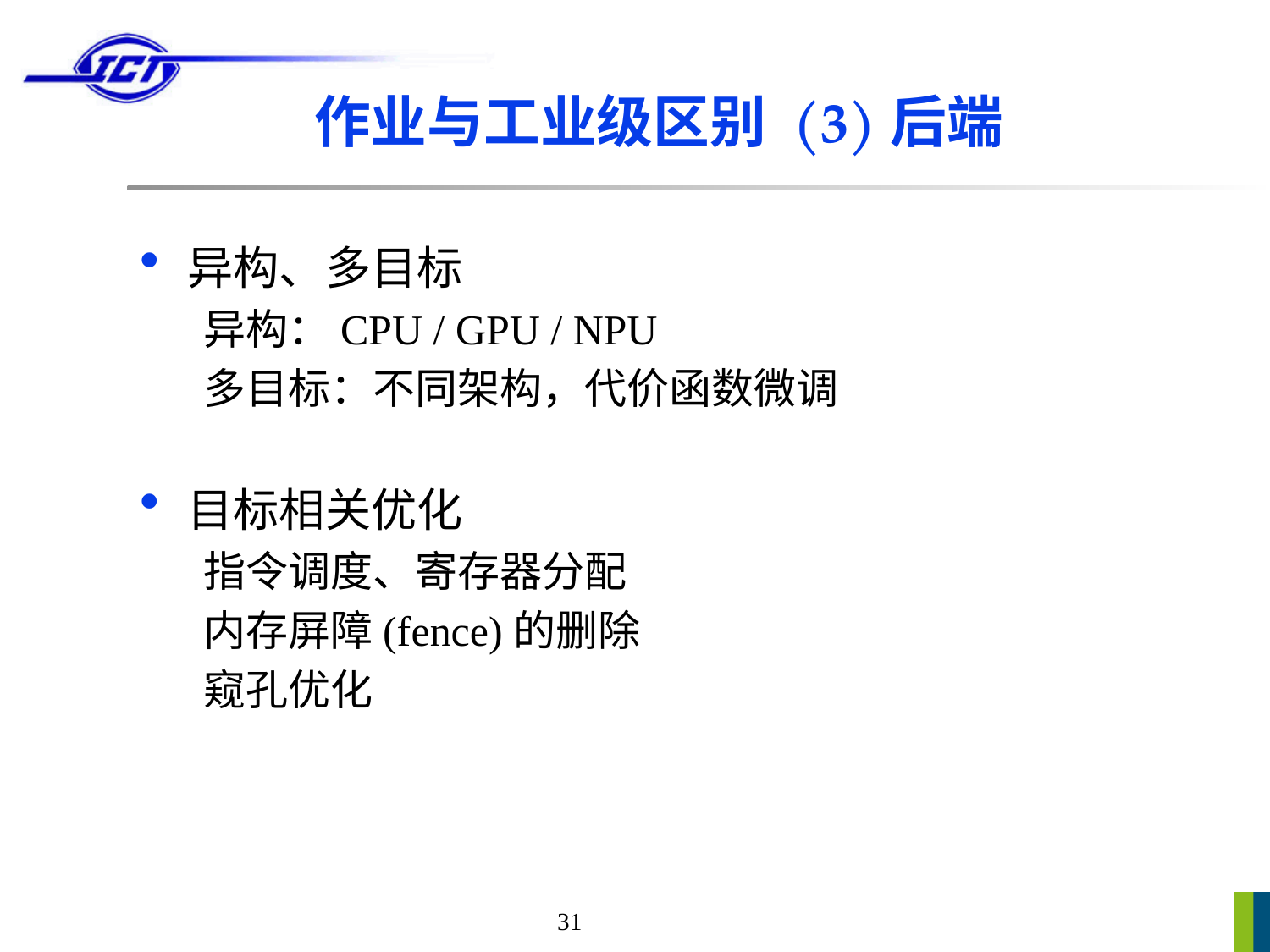

# 作业与工业级区别 (3)后端
异构、多目标
异构：CPU / GPU / NPU
多目标：不同架构，代价函数微调

目标相关优化
指令调度、寄存器分配
内存屏障(fence)的删除
窥孔优化